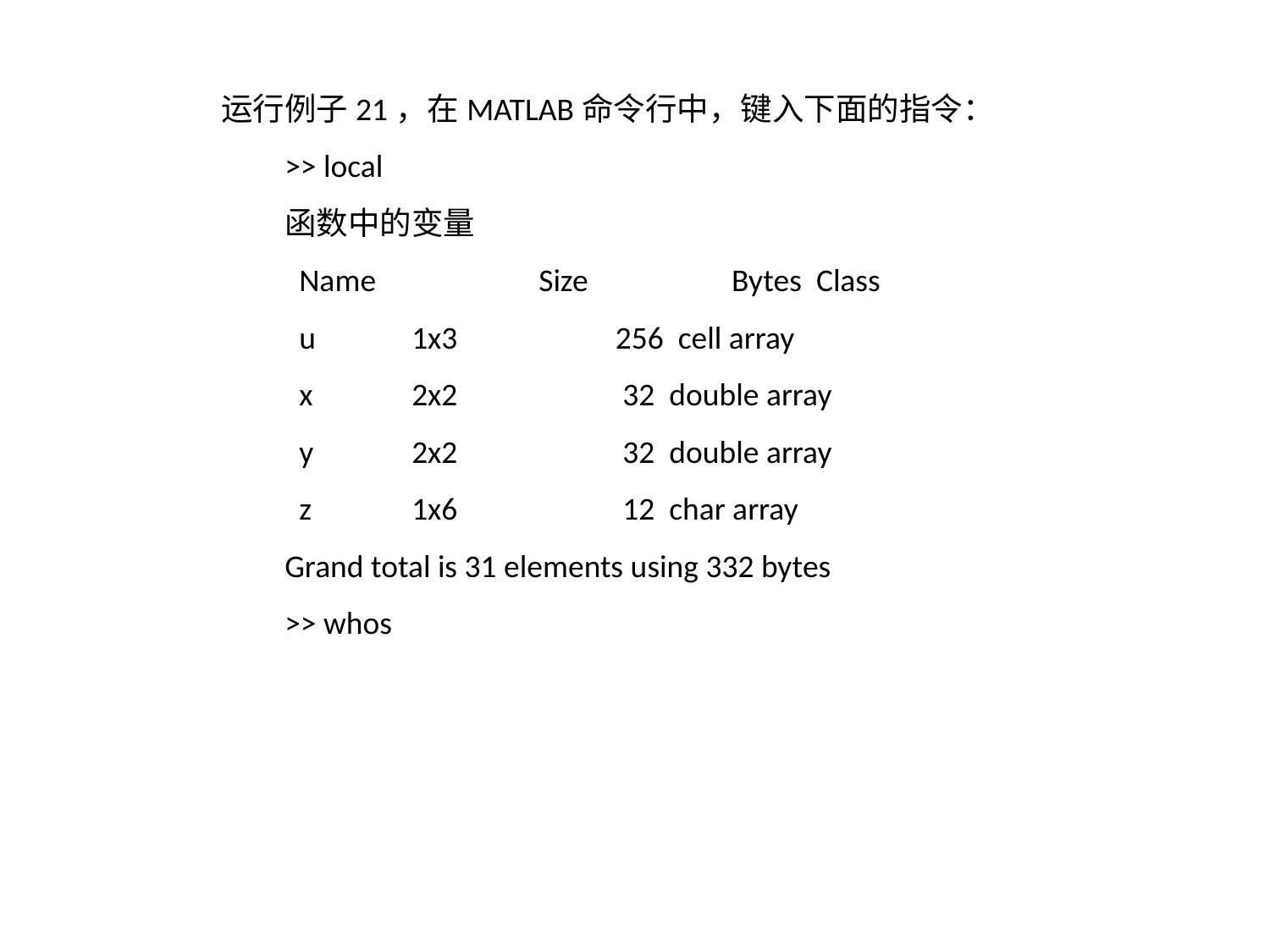

运行例子21，在MATLAB命令行中，键入下面的指令：
>> local
函数中的变量
  Name     	Size                    Bytes  Class
  u         	1x3                      256  cell array
  x         	2x2                       32  double array
  y         	2x2                       32  double array
  z         	1x6                       12  char array
Grand total is 31 elements using 332 bytes
>> whos